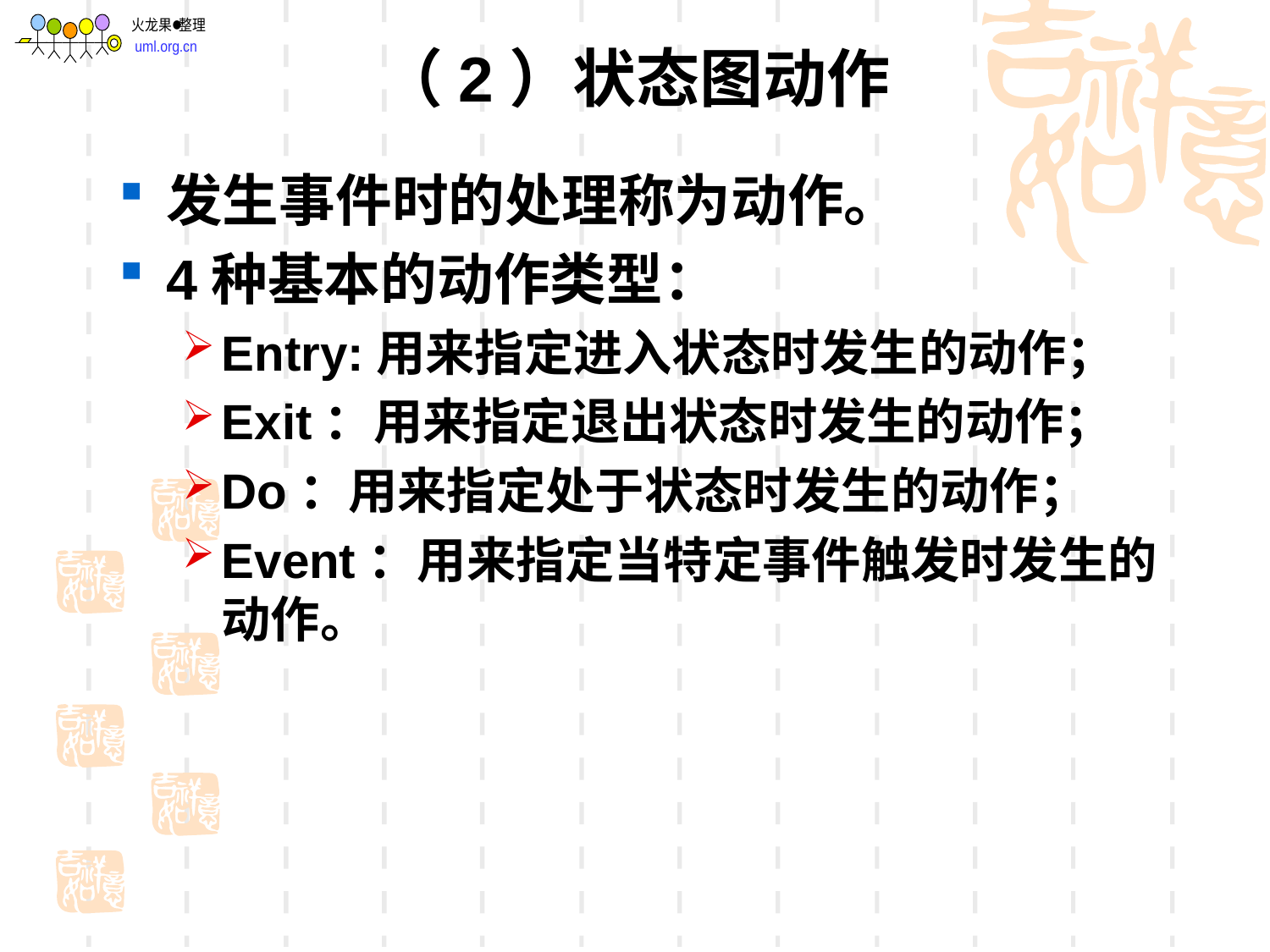

# （2）状态图动作
发生事件时的处理称为动作。
4种基本的动作类型：
Entry:用来指定进入状态时发生的动作；
Exit：用来指定退出状态时发生的动作；
Do：用来指定处于状态时发生的动作；
Event：用来指定当特定事件触发时发生的动作。